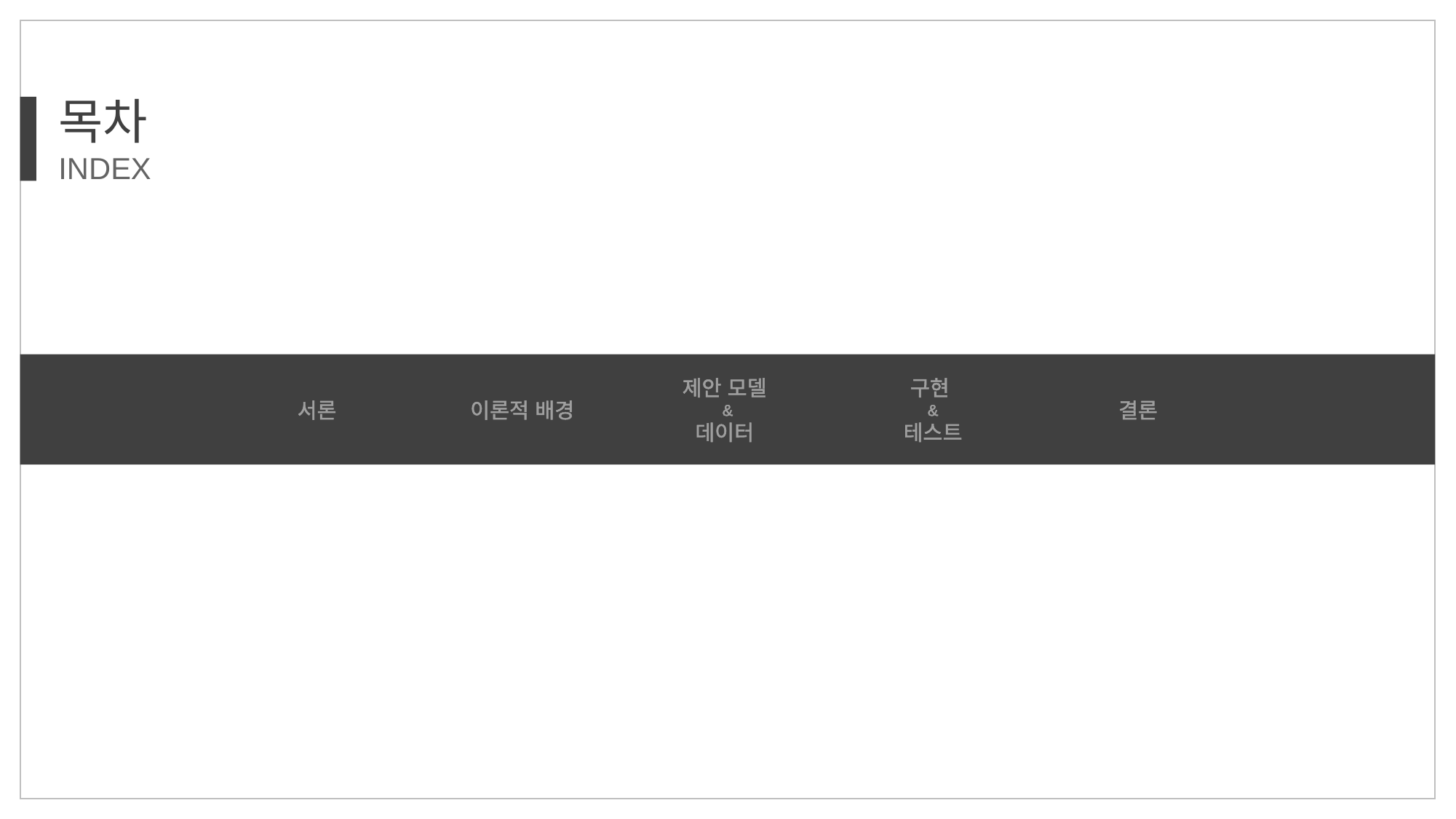

목차
INDEX

제안 모델
&
데이터
구현
&
테스트
이론적 배경
서론
결론